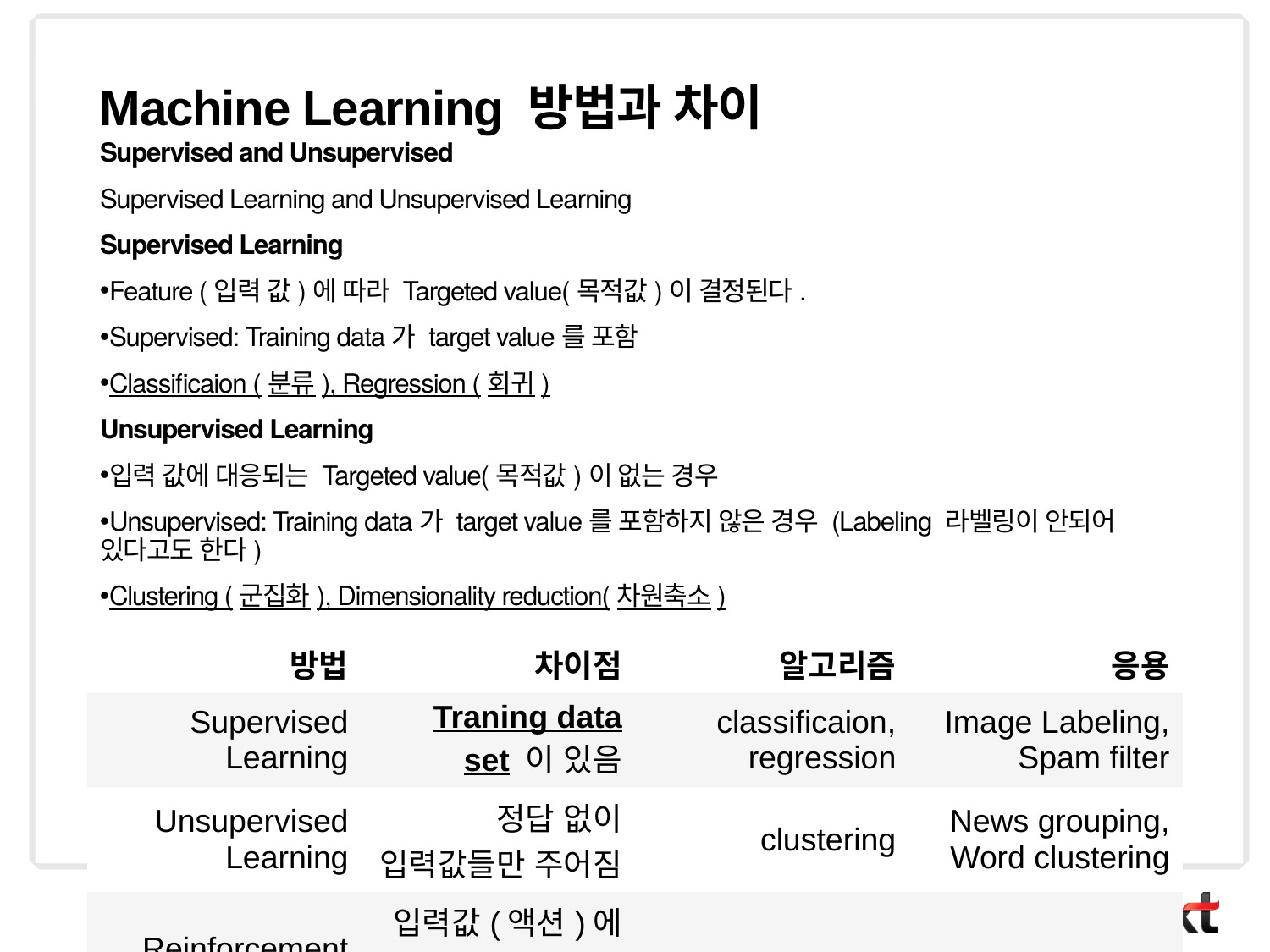

# Machine Learning 방법과 차이
Supervised and Unsupervised
Supervised Learning and Unsupervised Learning
Supervised Learning
Feature (입력 값)에 따라 Targeted value(목적값)이 결정된다.
Supervised: Training data가 target value를 포함
Classificaion (분류), Regression (회귀)
Unsupervised Learning
입력 값에 대응되는 Targeted value(목적값)이 없는 경우
Unsupervised: Training data가 target value를 포함하지 않은 경우 (Labeling 라벨링이 안되어 있다고도 한다)
Clustering (군집화), Dimensionality reduction(차원축소)

| 방법 | 차이점 | 알고리즘 | 응용 |
| --- | --- | --- | --- |
| Supervised Learning | Traning data set 이 있음 | classificaion, regression | Image Labeling, Spam filter |
| Unsupervised Learning | 정답 없이 입력값들만 주어짐 | clustering | News grouping, Word clustering |
| Reinforcement Learning | 입력값(액션)에 대한 reward 만 주어짐 | Q-learning | Game AI |